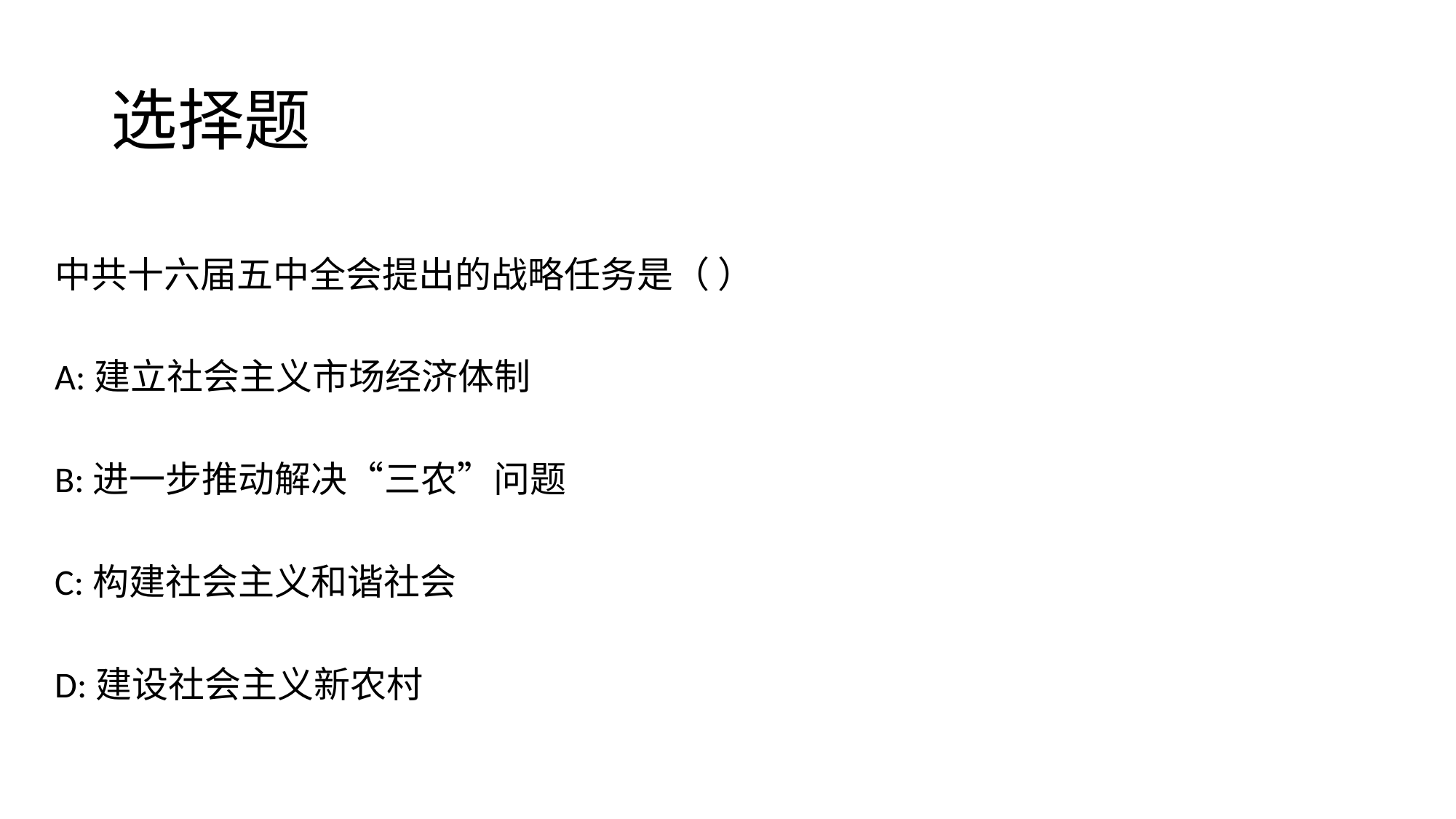

# 选择题
中共十六届五中全会提出的战略任务是（ ）
A:建立社会主义市场经济体制
B:进一步推动解决“三农”问题
C:构建社会主义和谐社会
D:建设社会主义新农村